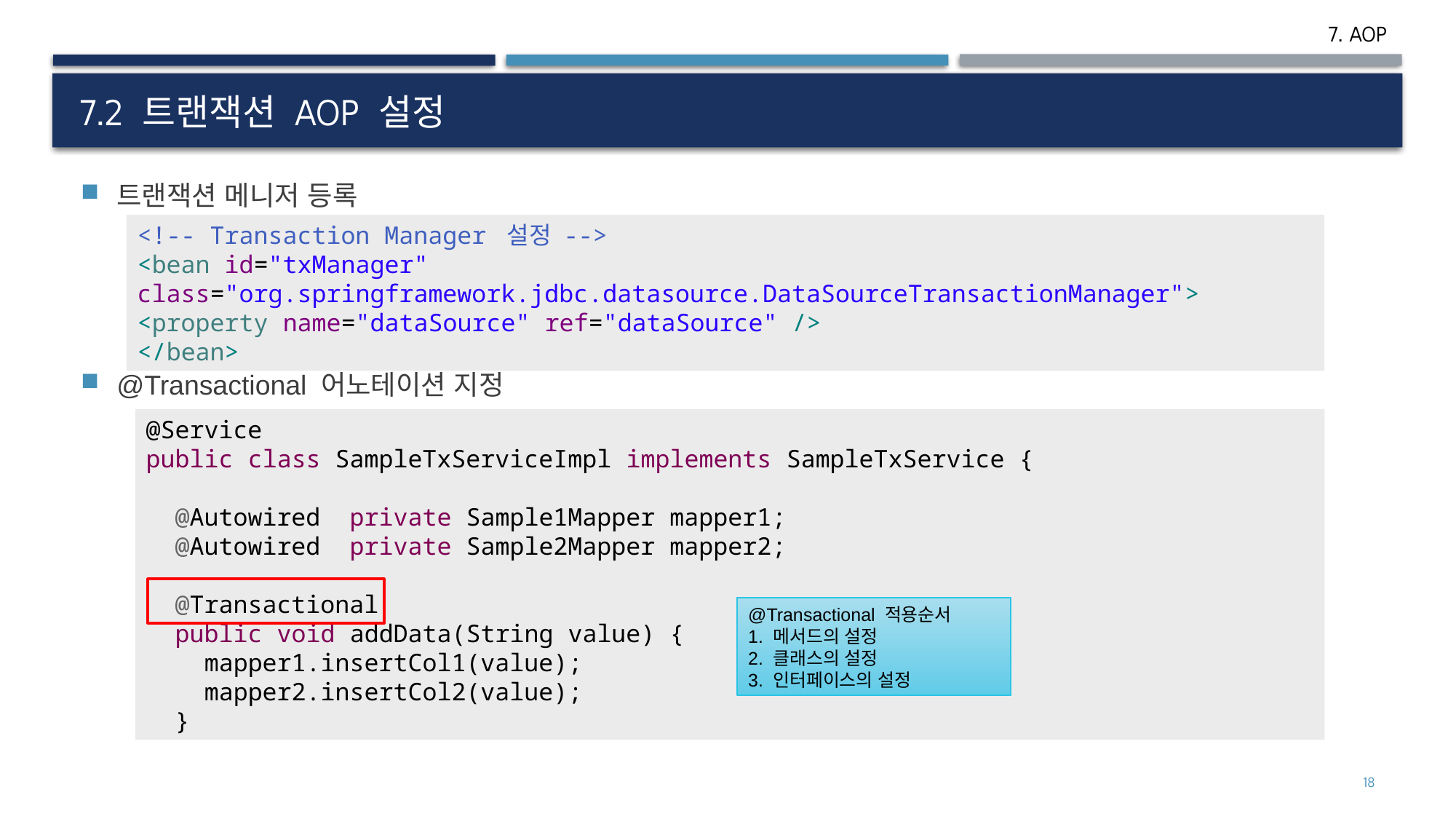

# 7.2 트랜잭션 AOP 설정
트랜잭션 메니저 등록

@Transactional 어노테이션 지정

<!-- Transaction Manager 설정 -->
<bean id="txManager"  class="org.springframework.jdbc.datasource.DataSourceTransactionManager">
<property name="dataSource" ref="dataSource" />
</bean>
@Service
public class SampleTxServiceImpl implements SampleTxService {

  @Autowired  private Sample1Mapper mapper1;
  @Autowired  private Sample2Mapper mapper2;

  @Transactional
  public void addData(String value) {
    mapper1.insertCol1(value);
    mapper2.insertCol2(value);
  }

@Transactional 적용순서
1. 메서드의 설정
2. 클래스의 설정
3. 인터페이스의 설정
18